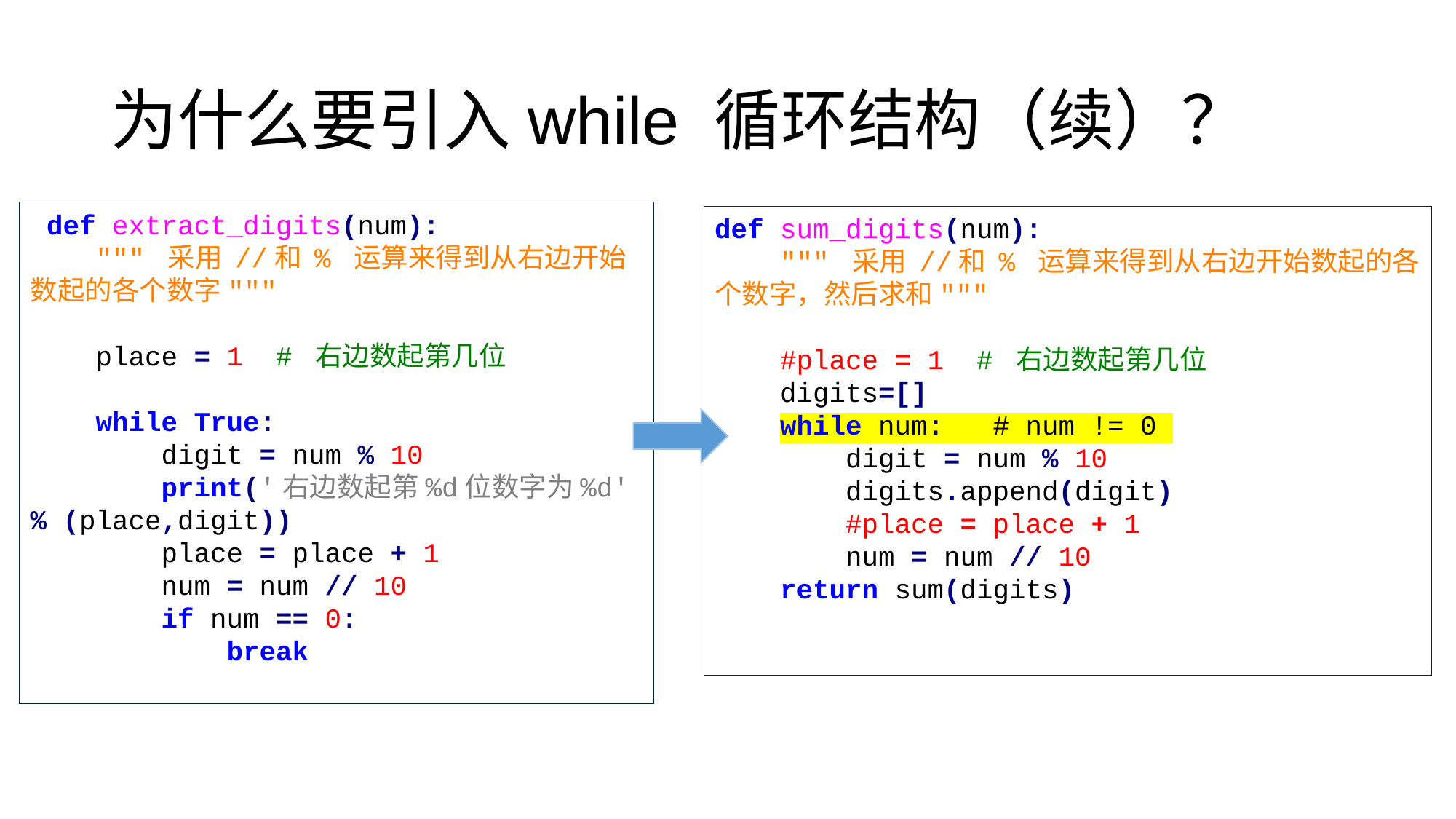

# 为什么要引入while 循环结构（续）？
 def extract_digits(num):
    """ 采用 //和 % 运算来得到从右边开始数起的各个数字"""

    place = 1  # 右边数起第几位

    while True:
        digit = num % 10
        print('右边数起第%d位数字为%d' % (place,digit))
        place = place + 1
        num = num // 10
        if num == 0:
            break

def sum_digits(num):
    """ 采用 //和 % 运算来得到从右边开始数起的各个数字，然后求和"""

    #place = 1  # 右边数起第几位
    digits=[]
    while num:   # num != 0
        digit = num % 10
        digits.append(digit)
        #place = place + 1
        num = num // 10
    return sum(digits)